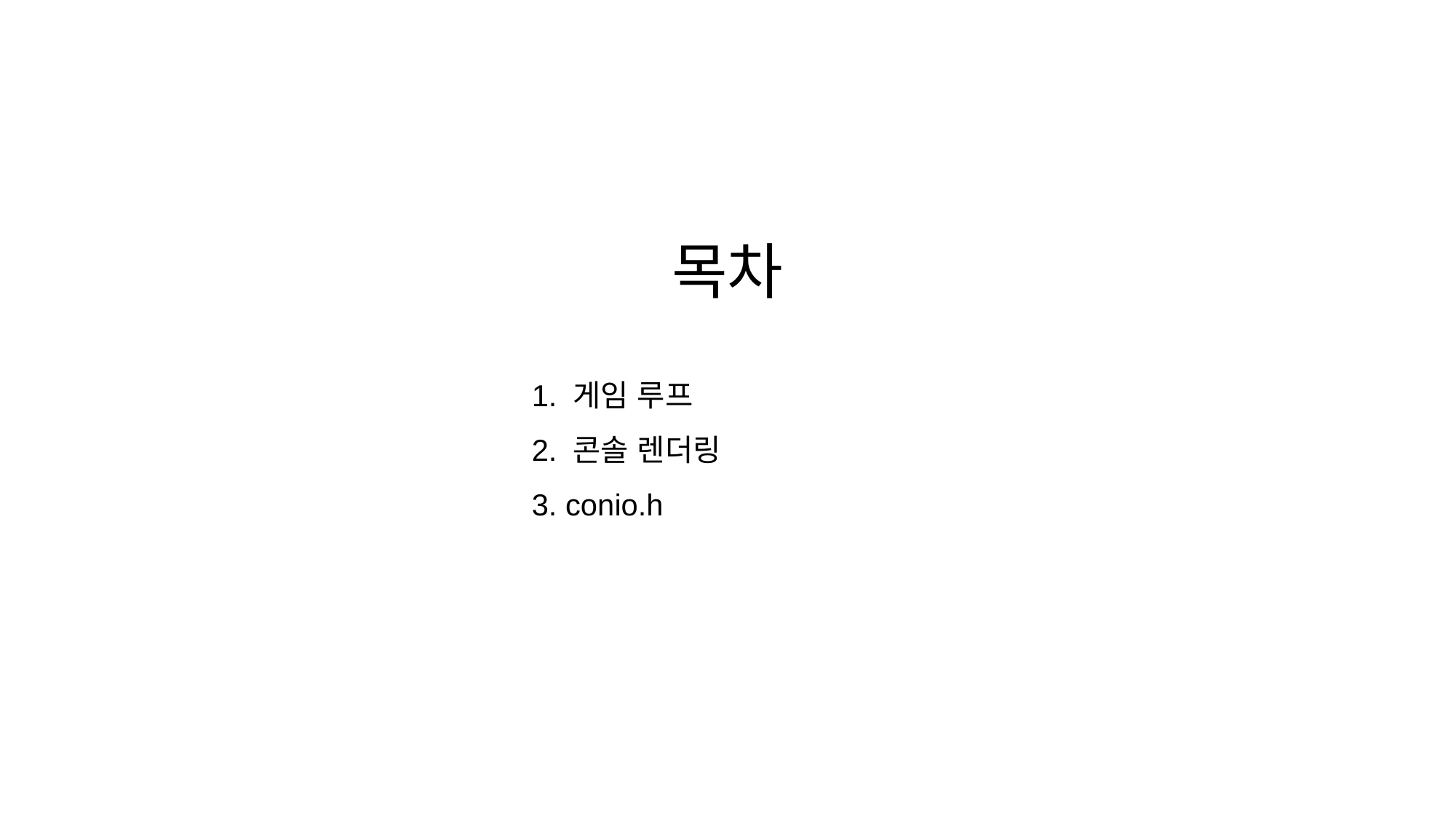

목차
1. 게임 루프
2. 콘솔 렌더링
3. conio.h